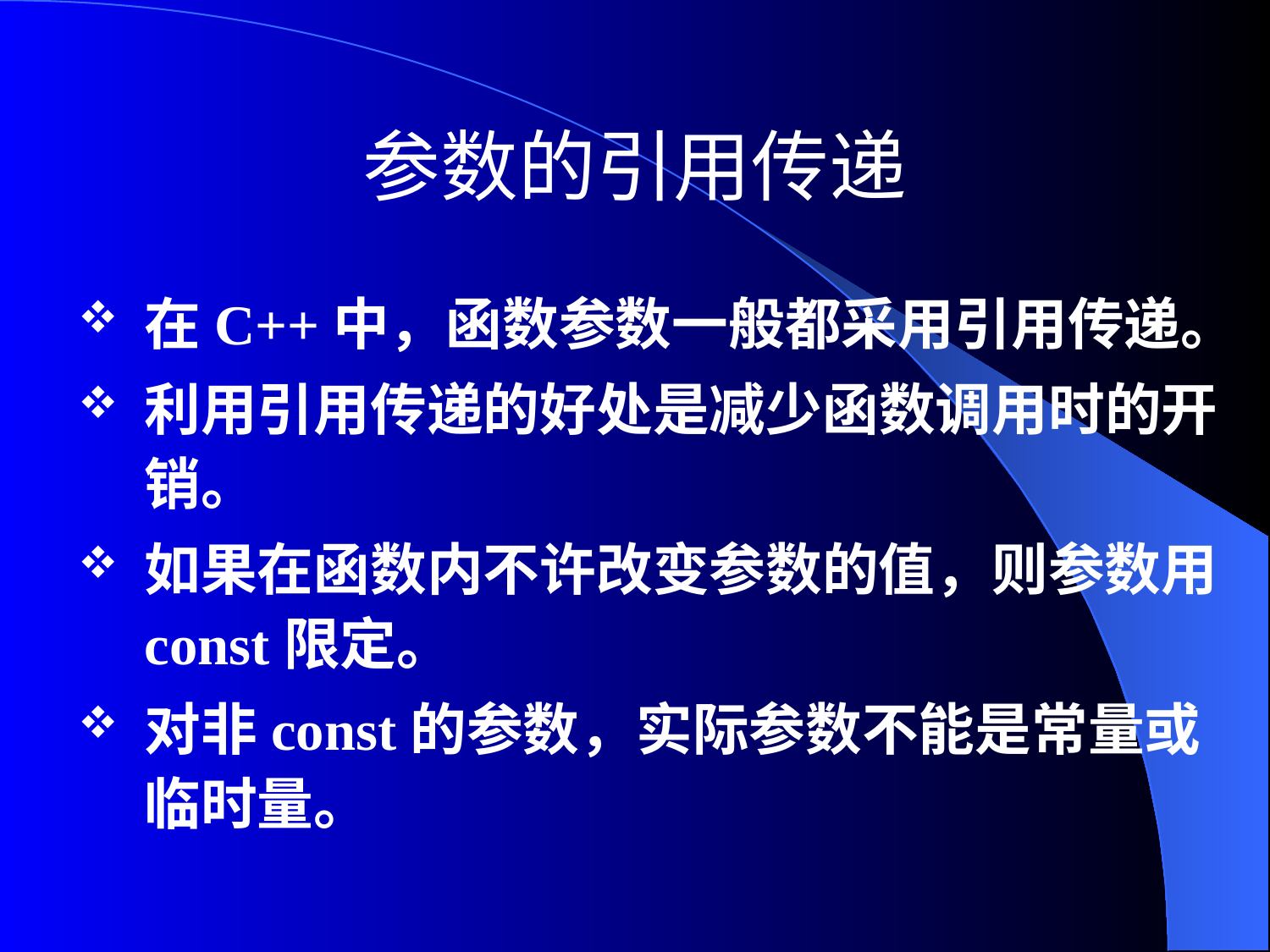

# 参数的引用传递
在C++中，函数参数一般都采用引用传递。
利用引用传递的好处是减少函数调用时的开销。
如果在函数内不许改变参数的值，则参数用const限定。
对非const的参数，实际参数不能是常量或临时量。